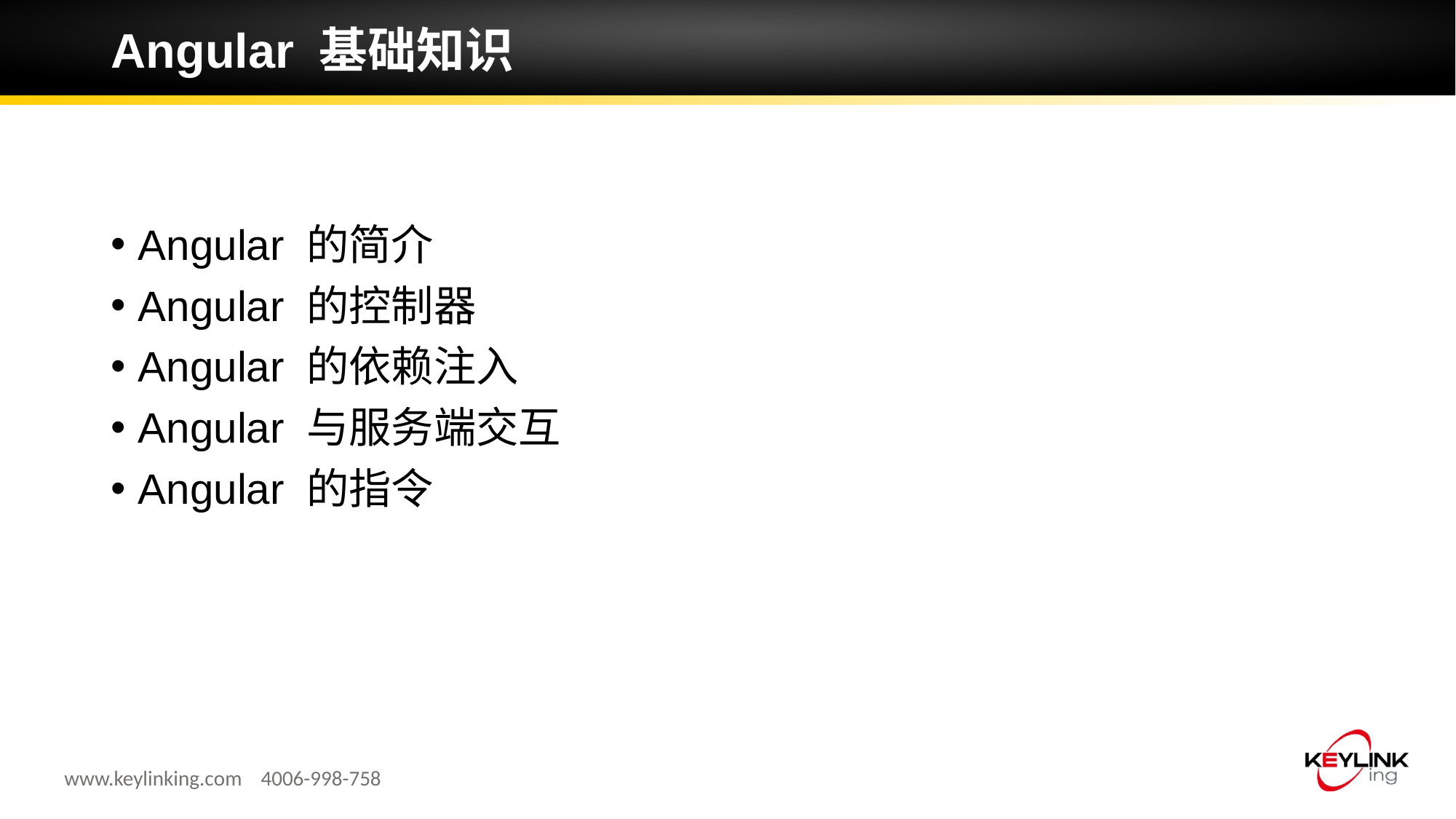

# Angular 基础知识
Angular 的简介
Angular 的控制器
Angular 的依赖注入
Angular 与服务端交互
Angular 的指令